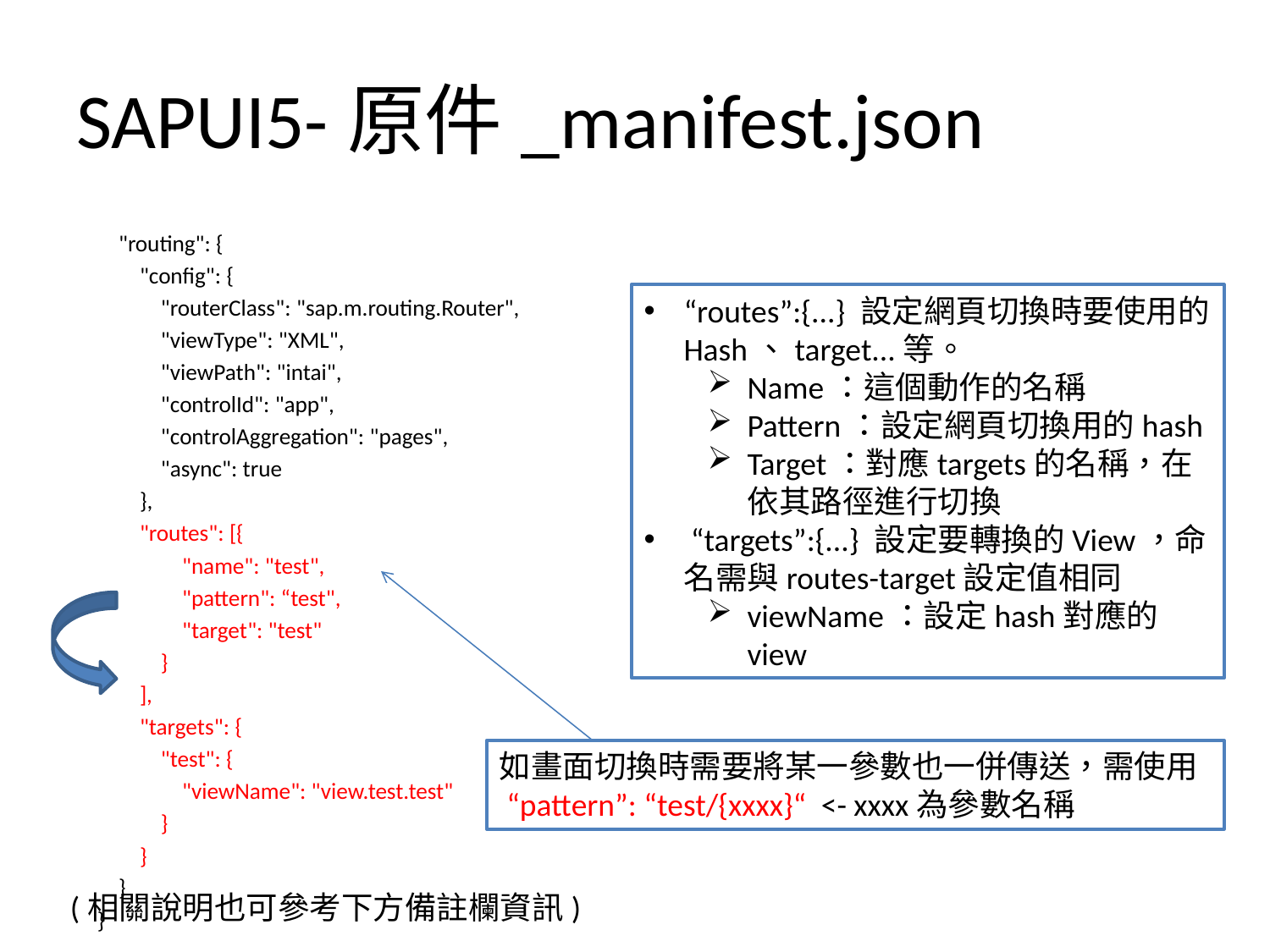

# SAPUI5-原件_manifest.json
        "routing": {
            "config": {
                "routerClass": "sap.m.routing.Router",
                "viewType": "XML",
                "viewPath": "intai",
                "controlId": "app",
                "controlAggregation": "pages",
                "async": true
            },
            "routes": [{
                    "name": "test",
                    "pattern": “test",
                    "target": "test"
                }
            ],
            "targets": {
                "test": {
                    "viewName": "view.test.test"
                }
            }
        }
    }

“routes”:{...} 設定網頁切換時要使用的Hash、target...等。
Name：這個動作的名稱
Pattern：設定網頁切換用的hash
Target：對應targets的名稱，在依其路徑進行切換
 “targets”:{...} 設定要轉換的View，命名需與routes-target設定值相同
viewName：設定hash對應的view

如畫面切換時需要將某一參數也一併傳送，需使用
 “pattern”: “test/{xxxx}“  <- xxxx為參數名稱
(相關說明也可參考下方備註欄資訊)